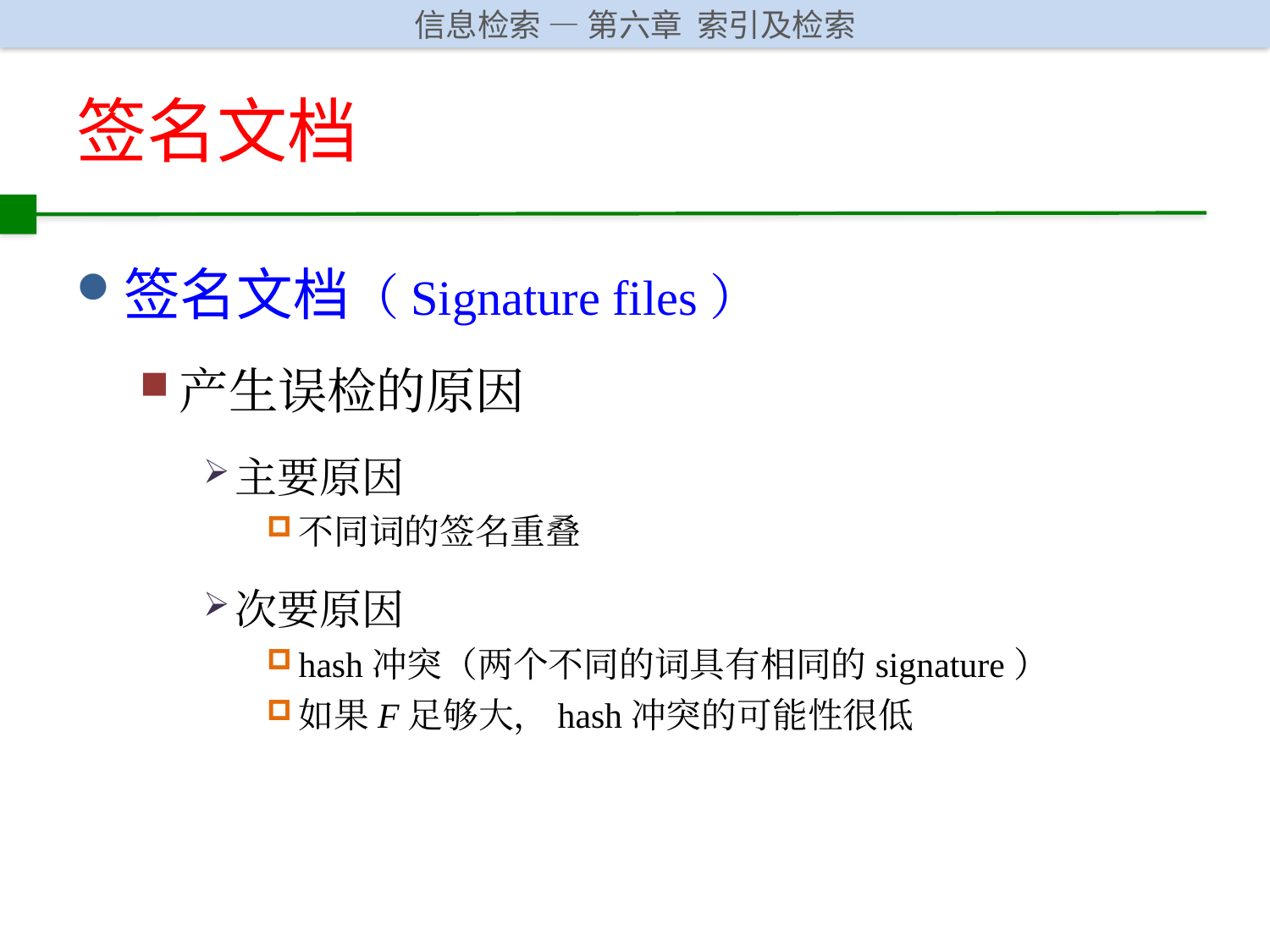

# 签名文档
签名文档（Signature files）
产生误检的原因
主要原因
不同词的签名重叠
次要原因
hash冲突（两个不同的词具有相同的signature）
如果F足够大，hash冲突的可能性很低